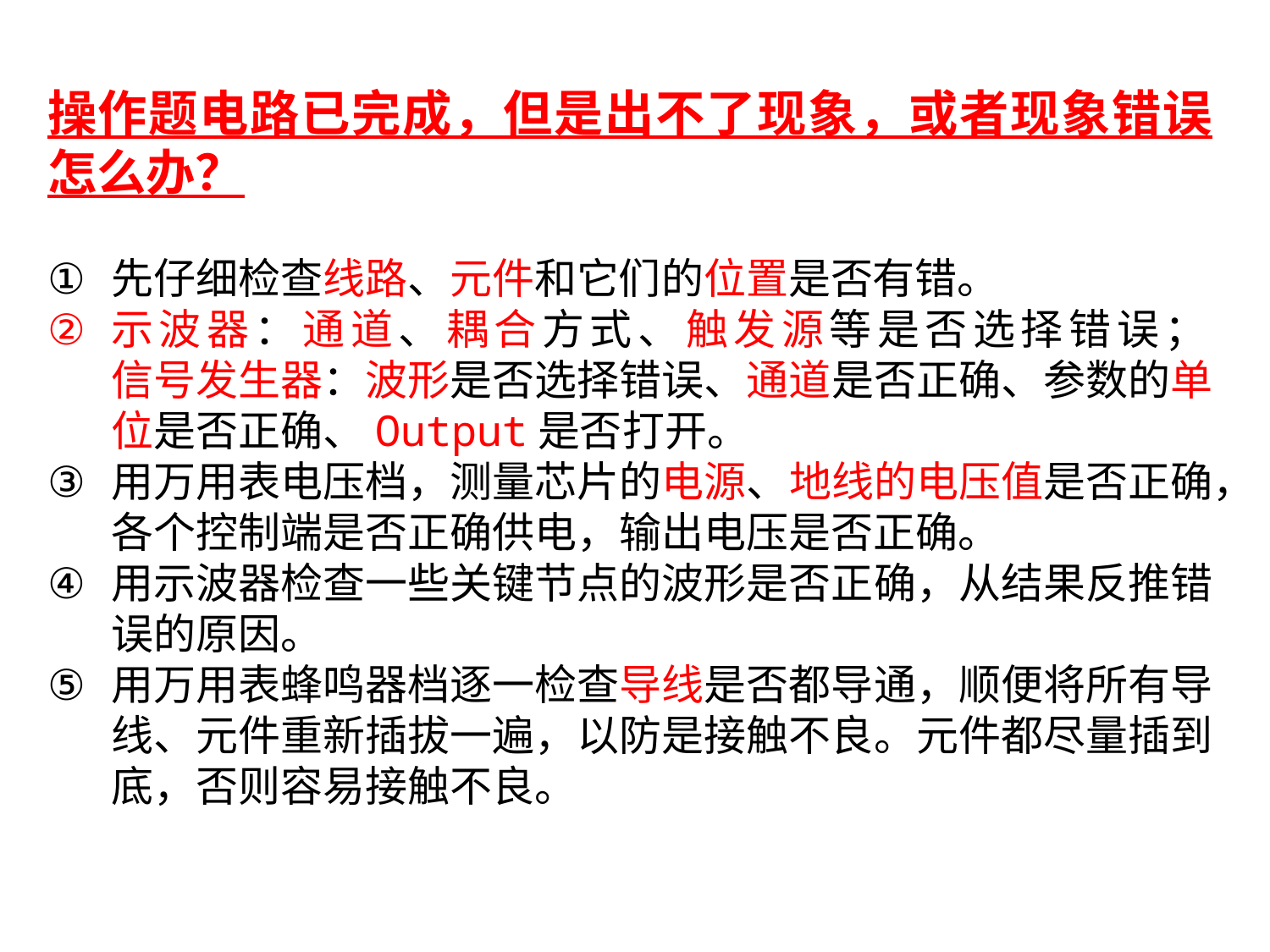

操作题电路已完成，但是出不了现象，或者现象错误怎么办？

先仔细检查线路、元件和它们的位置是否有错。
示波器：通道、耦合方式、触发源等是否选择错误；
信号发生器：波形是否选择错误、通道是否正确、参数的单位是否正确、Output是否打开。
用万用表电压档，测量芯片的电源、地线的电压值是否正确，各个控制端是否正确供电，输出电压是否正确。
用示波器检查一些关键节点的波形是否正确，从结果反推错误的原因。
用万用表蜂鸣器档逐一检查导线是否都导通，顺便将所有导线、元件重新插拔一遍，以防是接触不良。元件都尽量插到底，否则容易接触不良。